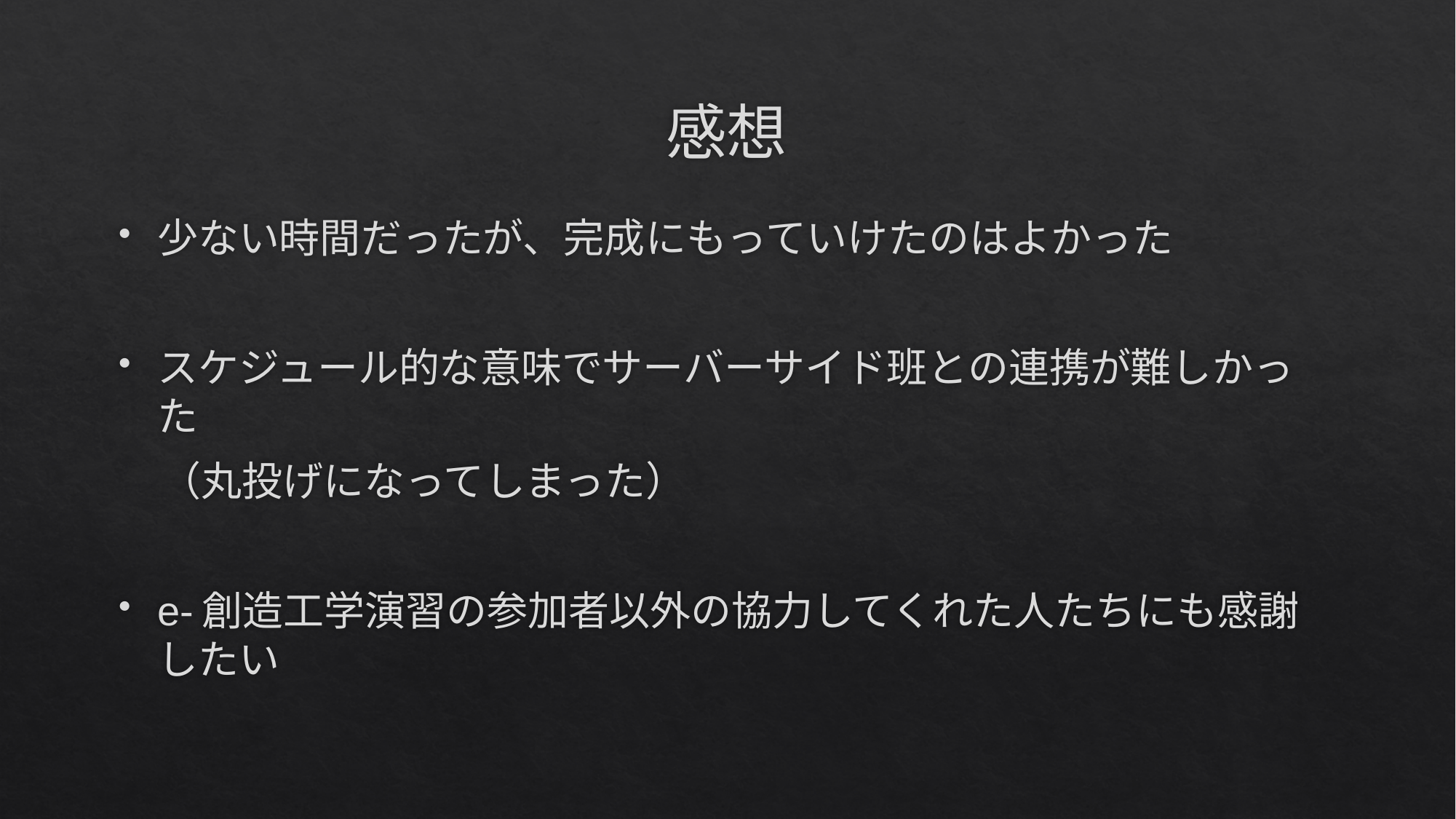

# 感想
少ない時間だったが、完成にもっていけたのはよかった

スケジュール的な意味でサーバーサイド班との連携が難しかった
　（丸投げになってしまった）

e-創造工学演習の参加者以外の協力してくれた人たちにも感謝したい